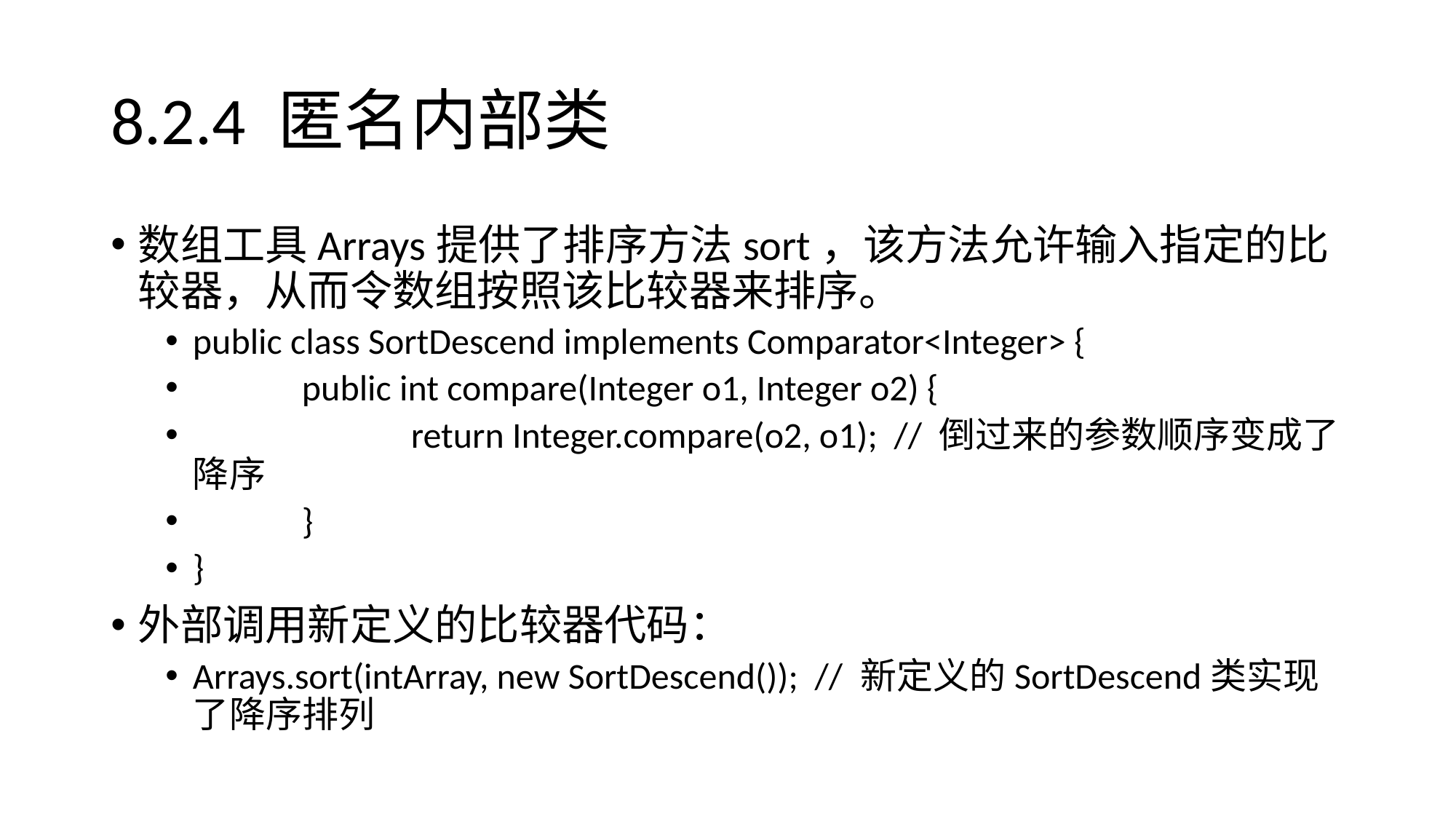

# 8.2.4 匿名内部类
数组工具Arrays提供了排序方法sort，该方法允许输入指定的比较器，从而令数组按照该比较器来排序。
public class SortDescend implements Comparator<Integer> {
	public int compare(Integer o1, Integer o2) {
		return Integer.compare(o2, o1);  // 倒过来的参数顺序变成了降序
	}
}
外部调用新定义的比较器代码：
Arrays.sort(intArray, new SortDescend());  // 新定义的SortDescend类实现了降序排列